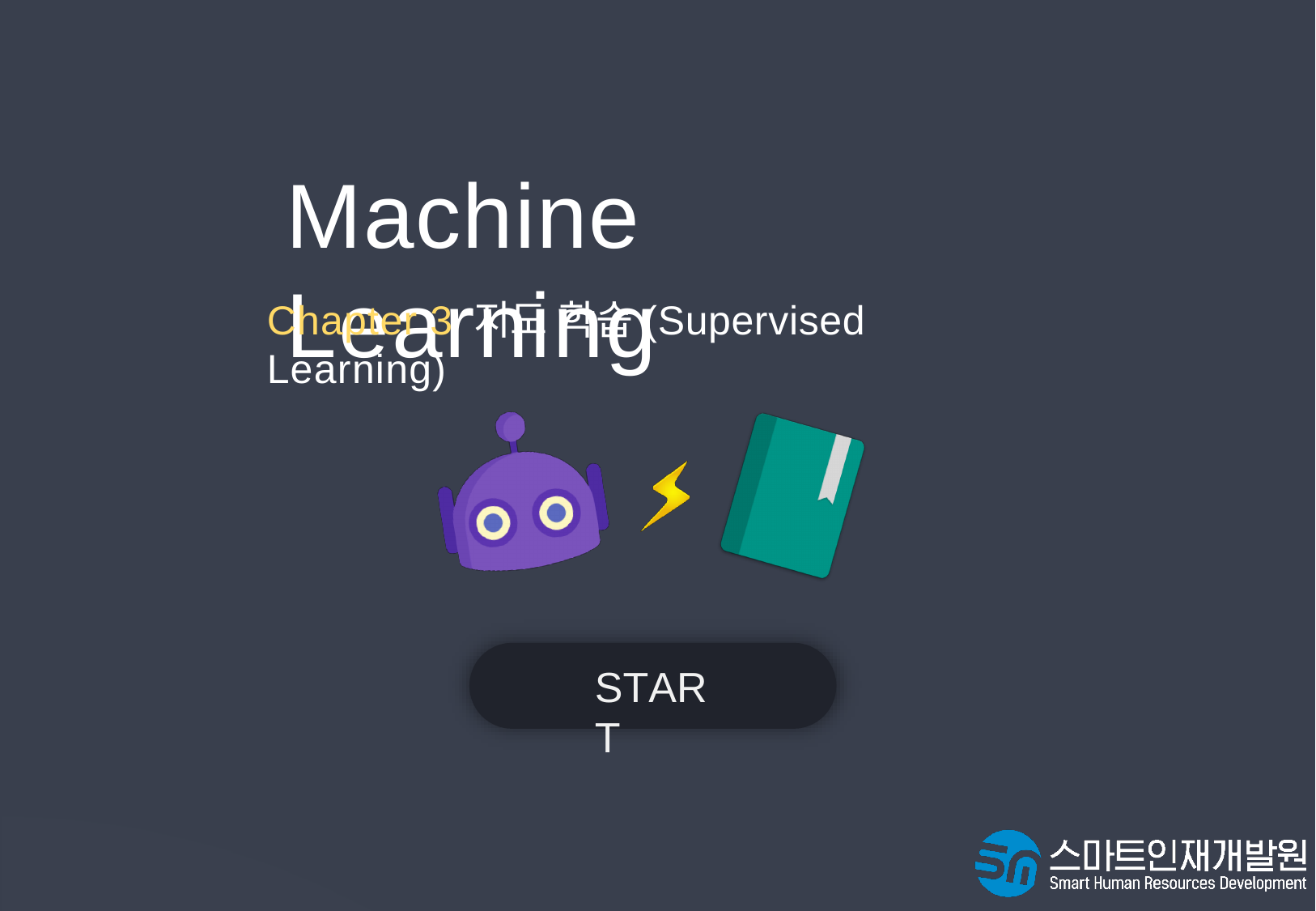

# Machine Learning
Chapter 3	지도 학습(Supervised Learning)

START